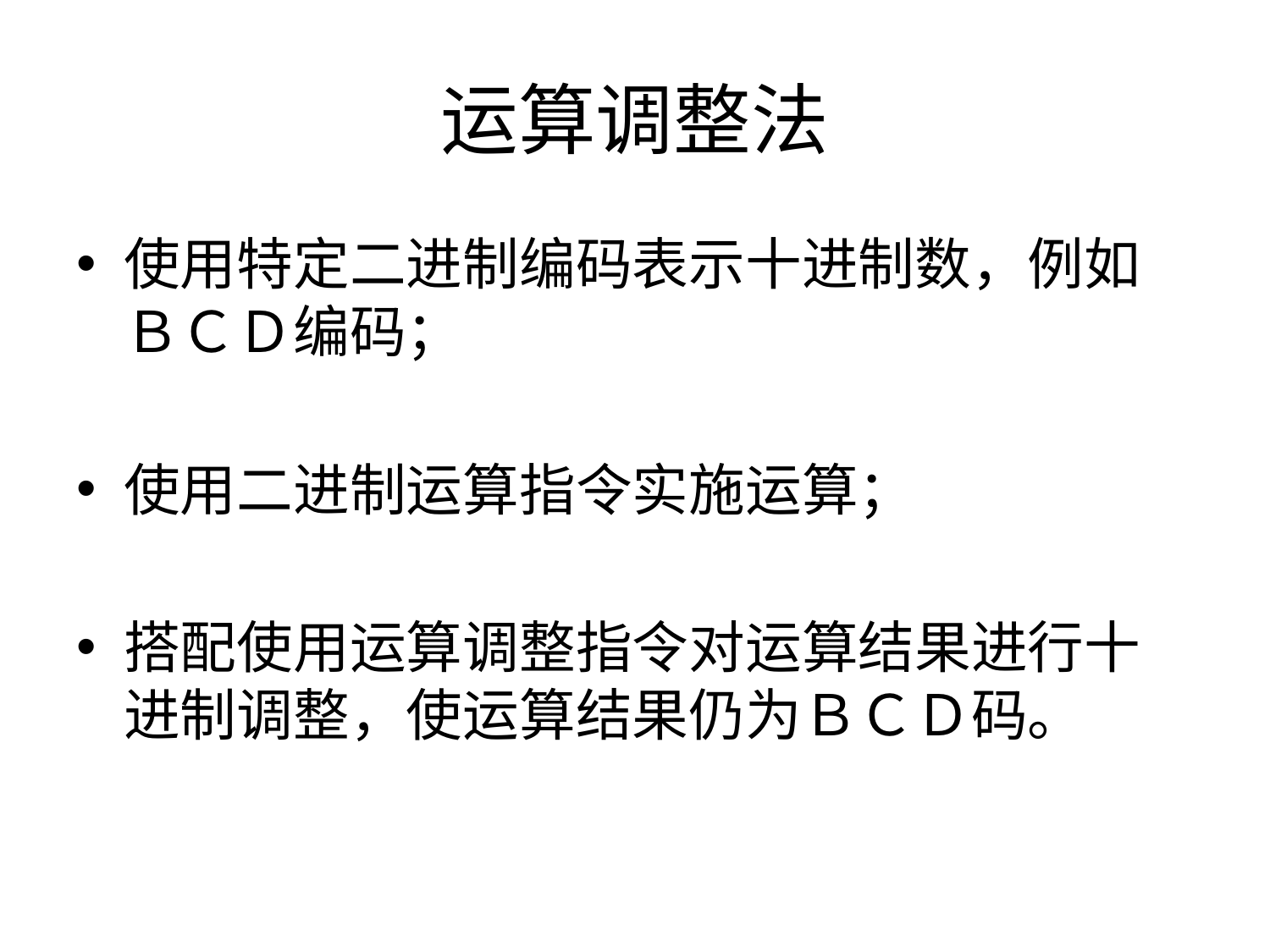

# 运算调整法
使用特定二进制编码表示十进制数，例如ＢＣＤ编码；

使用二进制运算指令实施运算；

搭配使用运算调整指令对运算结果进行十进制调整，使运算结果仍为ＢＣＤ码。